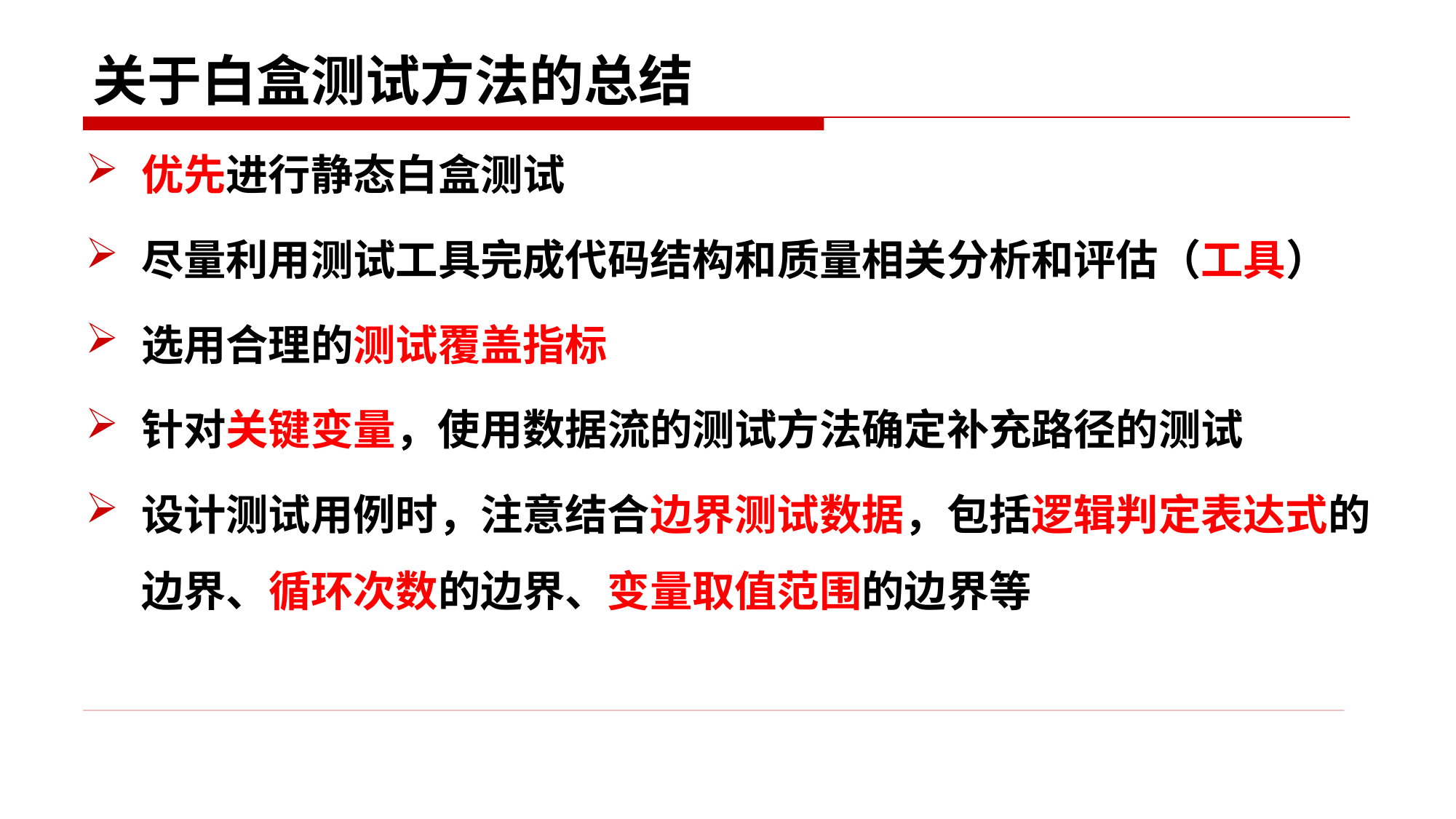

# 关于白盒测试方法的总结
优先进行静态白盒测试
尽量利用测试工具完成代码结构和质量相关分析和评估（工具）
选用合理的测试覆盖指标
针对关键变量，使用数据流的测试方法确定补充路径的测试
设计测试用例时，注意结合边界测试数据，包括逻辑判定表达式的边界、循环次数的边界、变量取值范围的边界等